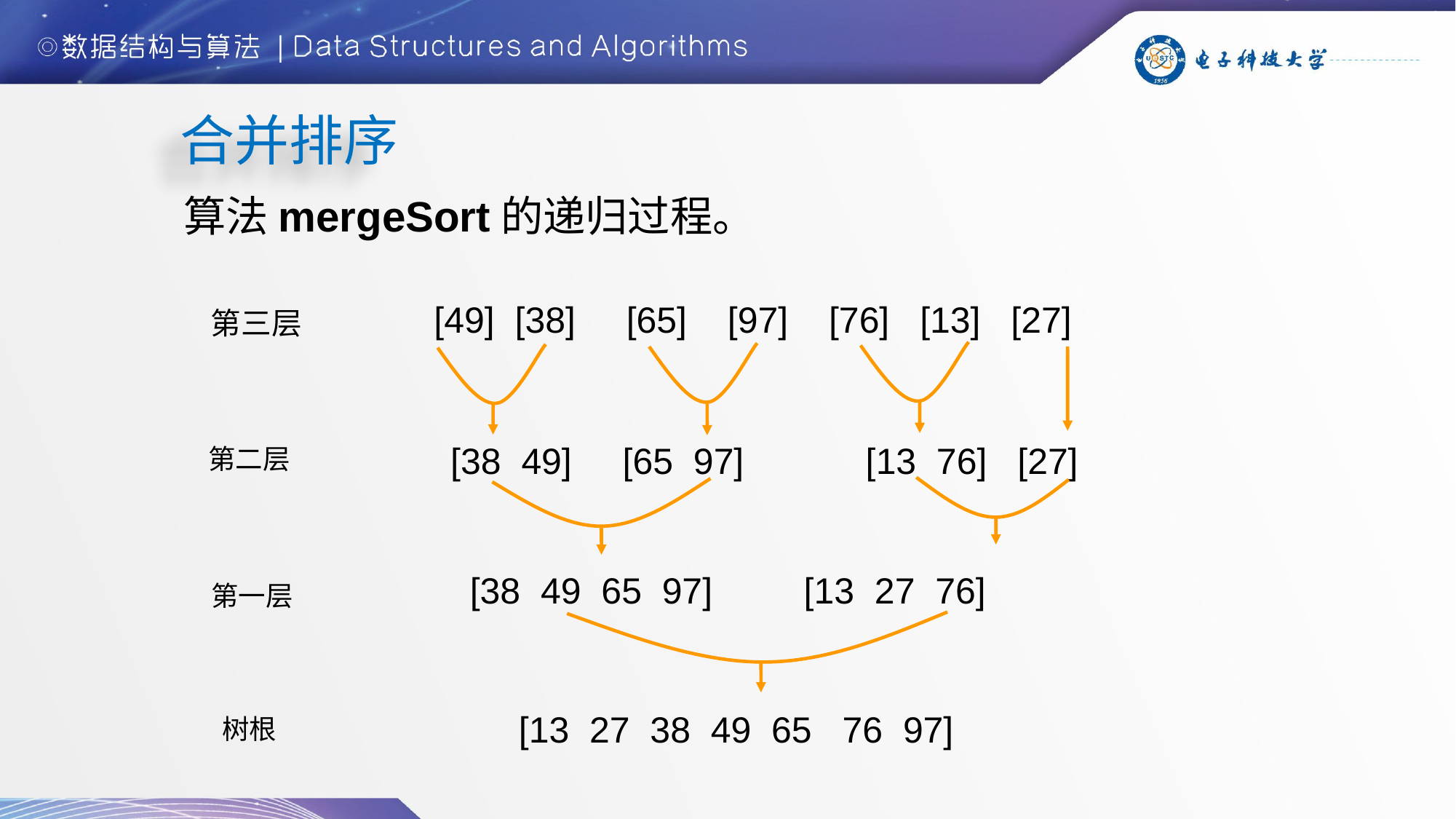

合并排序
算法mergeSort的递归过程。
[49]  [38]     [65]    [97]    [76]   [13]   [27]
第三层

[38  49]     [65  97]            [13  76]   [27]
第二层

[38  49  65  97]         [13  27  76]
第一层

[13  27  38  49  65   76  97]
树根